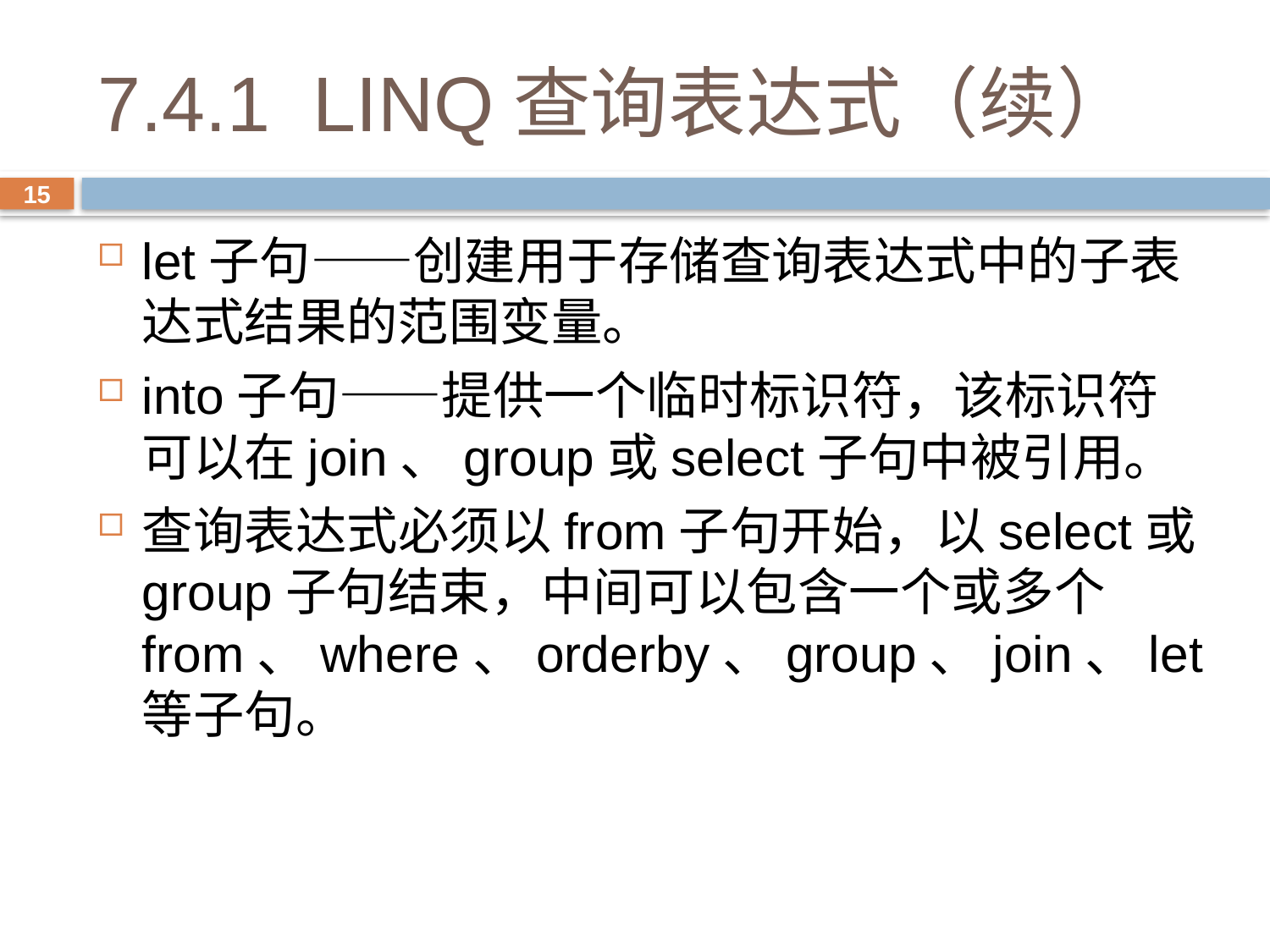

# 7.4.1  LINQ查询表达式（续）
15
let子句——创建用于存储查询表达式中的子表达式结果的范围变量。
into子句——提供一个临时标识符，该标识符可以在join、group或select子句中被引用。
查询表达式必须以from子句开始，以select或group子句结束，中间可以包含一个或多个from、where、orderby、group、join、let等子句。